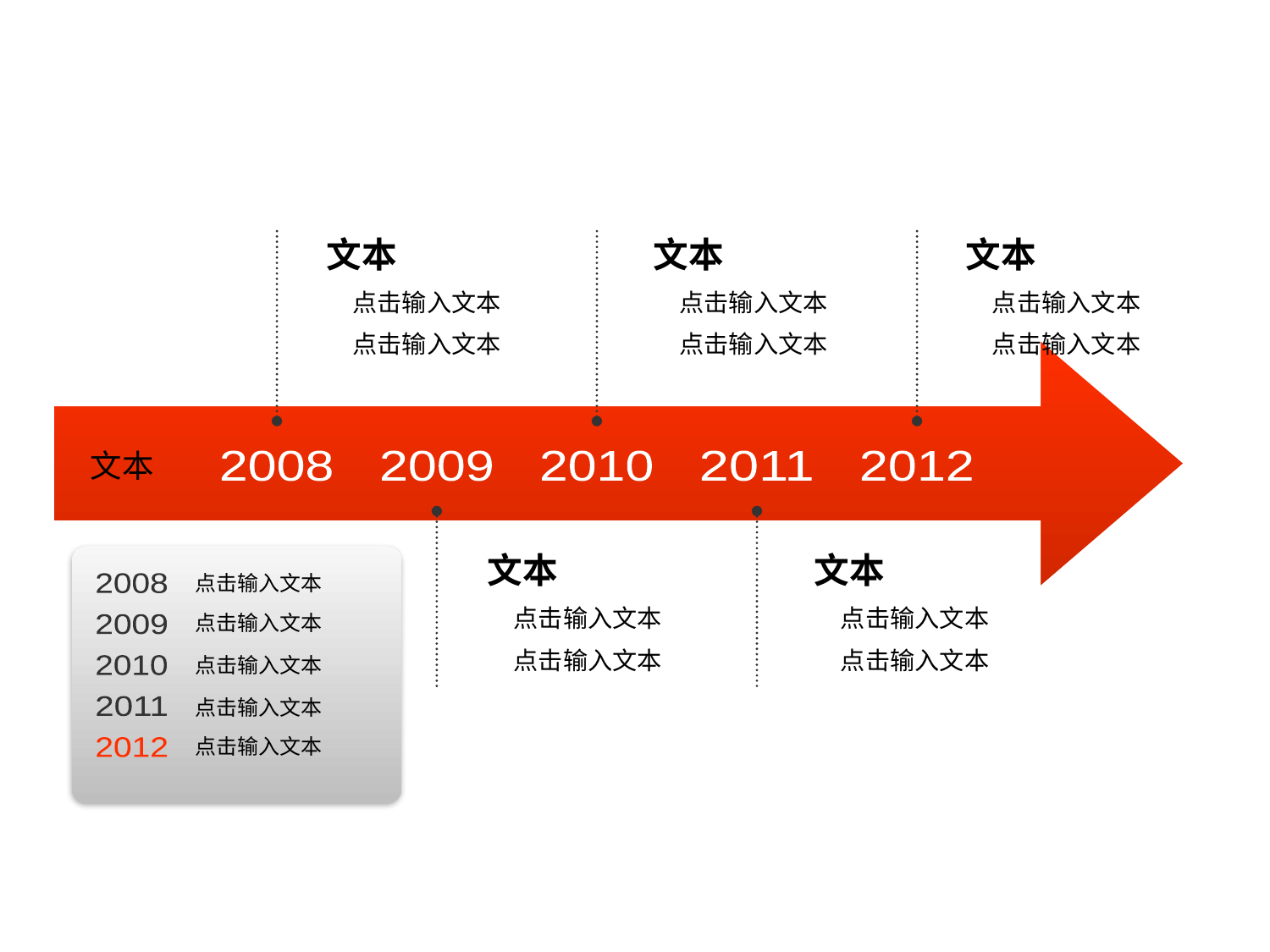

文本
文本
文本

点击输入文本
点击输入文本
点击输入文本
点击输入文本
点击输入文本
点击输入文本

文本
2008
2009
2010
2011
2012

文本
文本

点击输入文本
2008
点击输入文本
点击输入文本
点击输入文本
点击输入文本
点击输入文本
2009
点击输入文本
2010
点击输入文本
2011
点击输入文本
2012